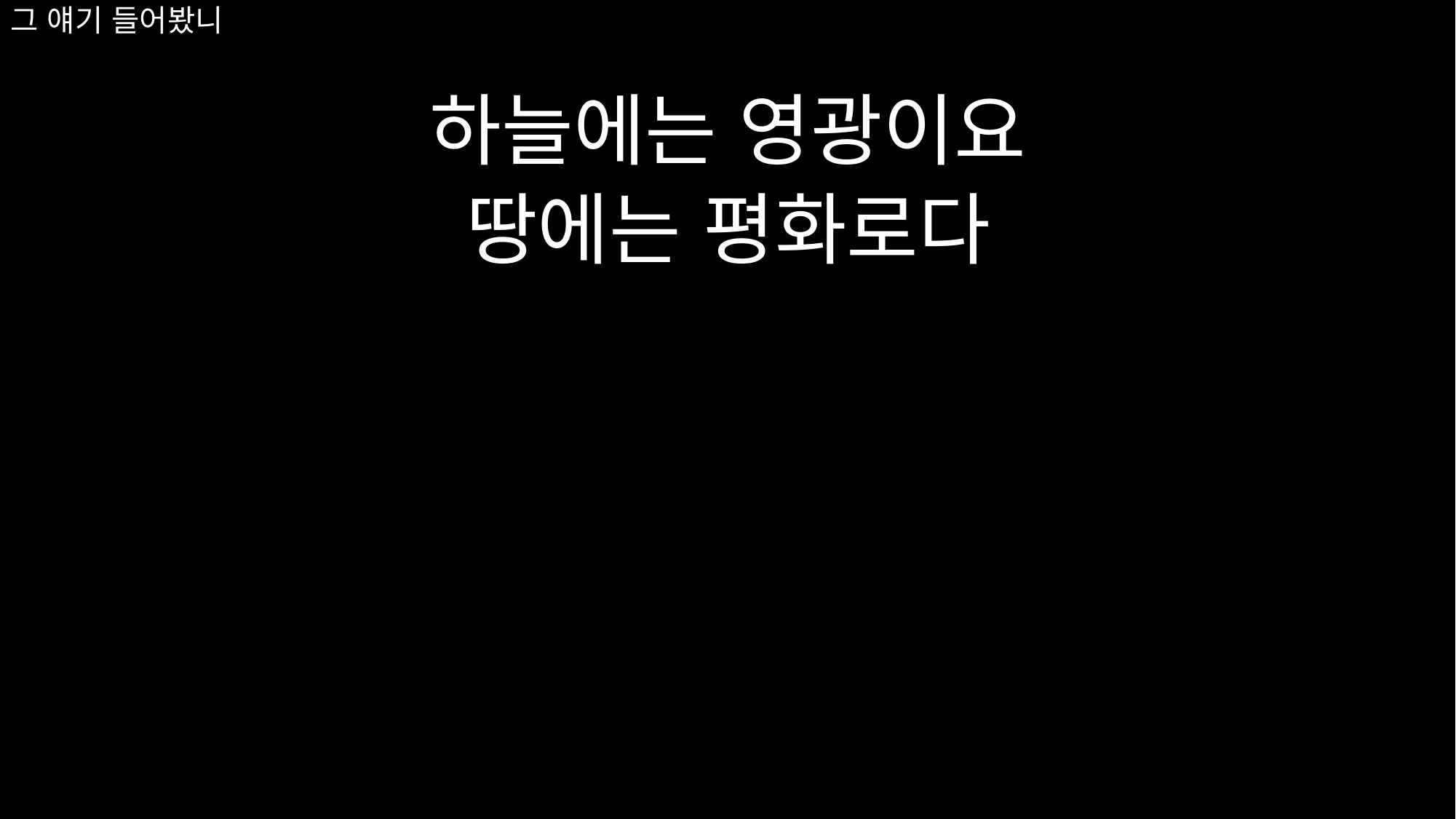

하늘에는 영광이요
땅에는 평화로다

# 그 얘기 들어봤니